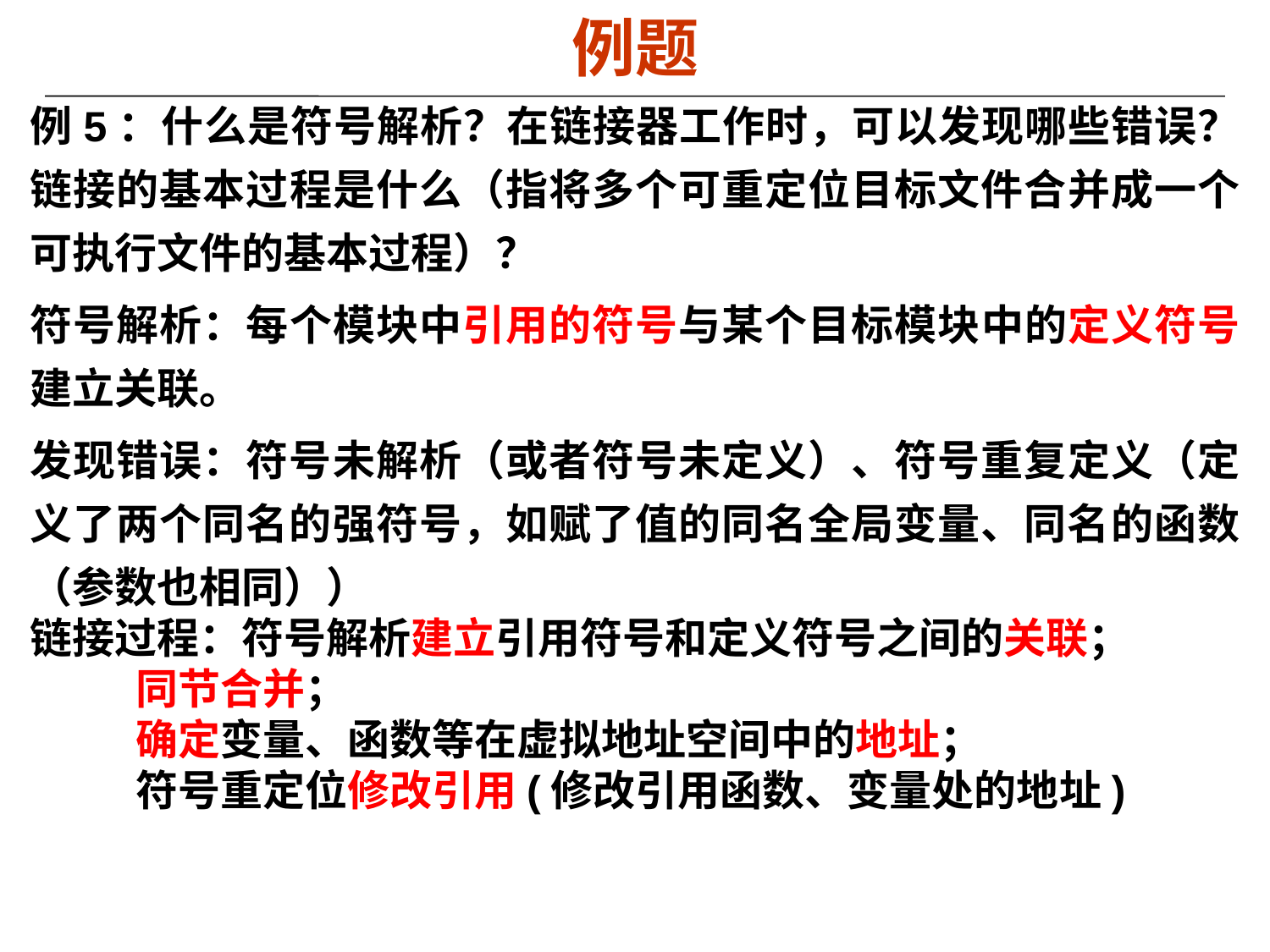

# 例题
例5：什么是符号解析？在链接器工作时，可以发现哪些错误？链接的基本过程是什么（指将多个可重定位目标文件合并成一个可执行文件的基本过程）？
符号解析：每个模块中引用的符号与某个目标模块中的定义符号建立关联。
发现错误：符号未解析（或者符号未定义）、符号重复定义（定义了两个同名的强符号，如赋了值的同名全局变量、同名的函数（参数也相同））
链接过程：符号解析建立引用符号和定义符号之间的关联；
          同节合并；
          确定变量、函数等在虚拟地址空间中的地址；
          符号重定位修改引用(修改引用函数、变量处的地址)